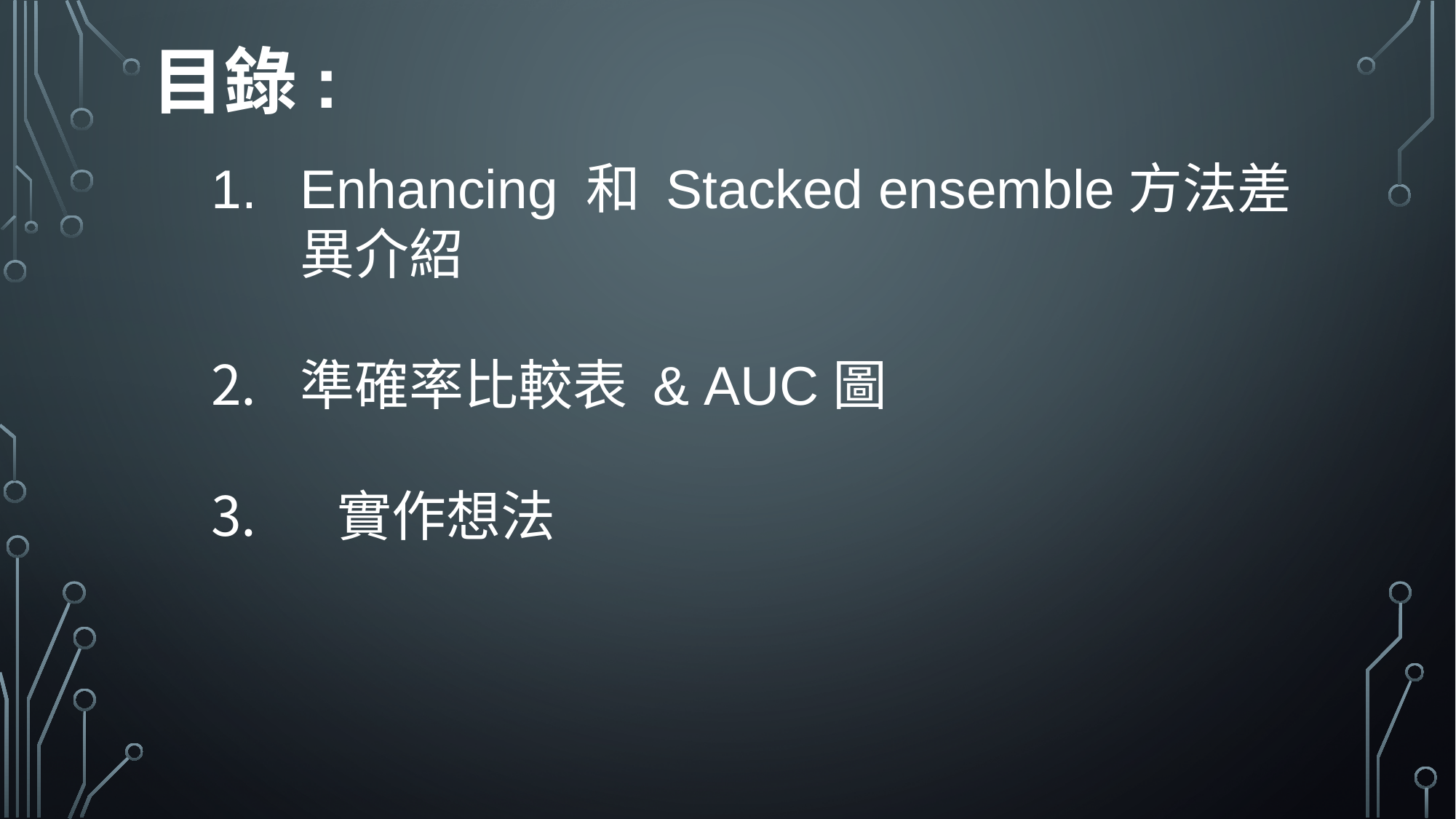

目錄:

Enhancing 和 Stacked ensemble方法差異介紹

準確率比較表 & AUC圖

  實作想法